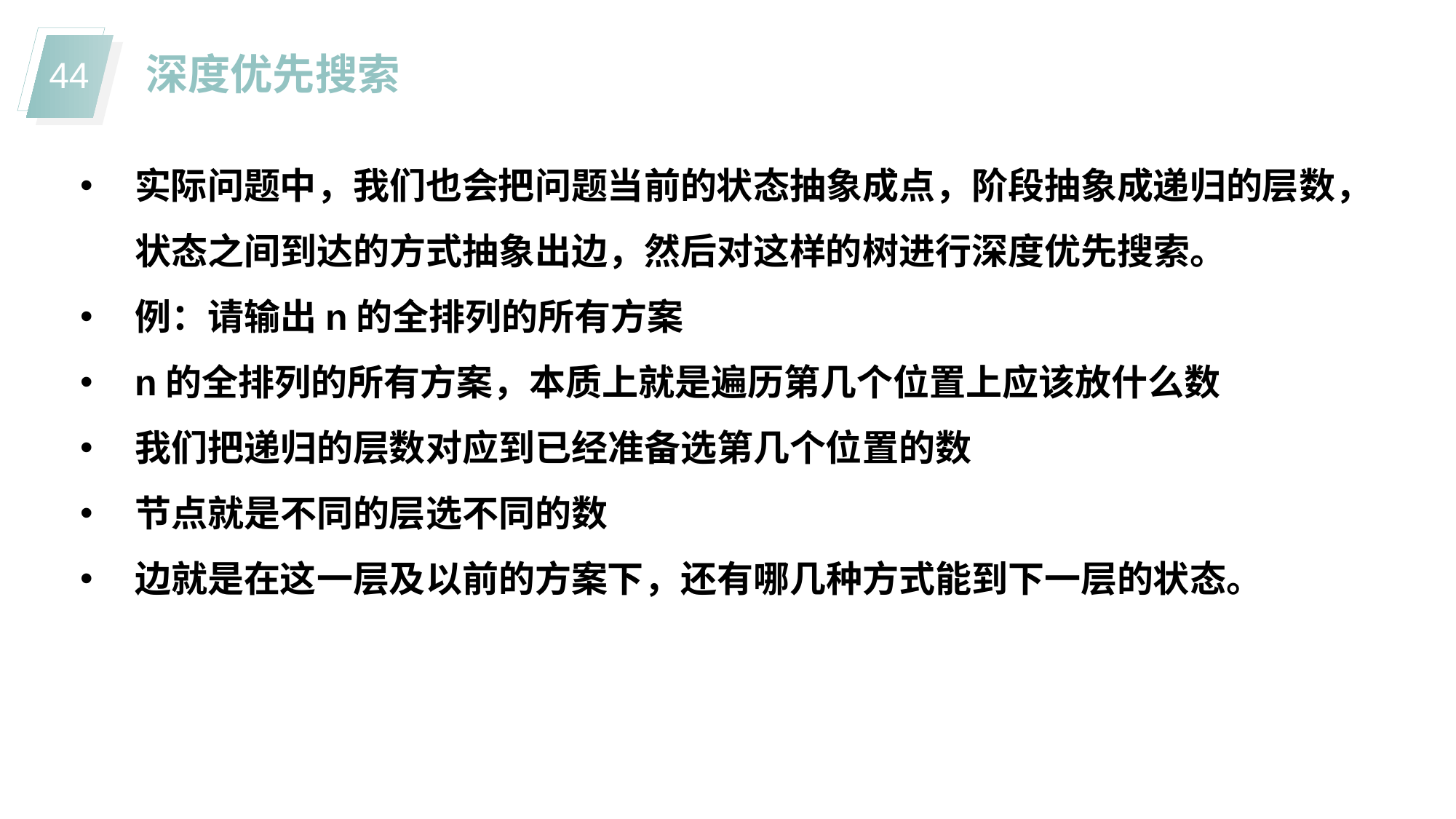

深度优先搜索
实际问题中，我们也会把问题当前的状态抽象成点，阶段抽象成递归的层数，状态之间到达的方式抽象出边，然后对这样的树进行深度优先搜索。
例：请输出n的全排列的所有方案
n的全排列的所有方案，本质上就是遍历第几个位置上应该放什么数
我们把递归的层数对应到已经准备选第几个位置的数
节点就是不同的层选不同的数
边就是在这一层及以前的方案下，还有哪几种方式能到下一层的状态。